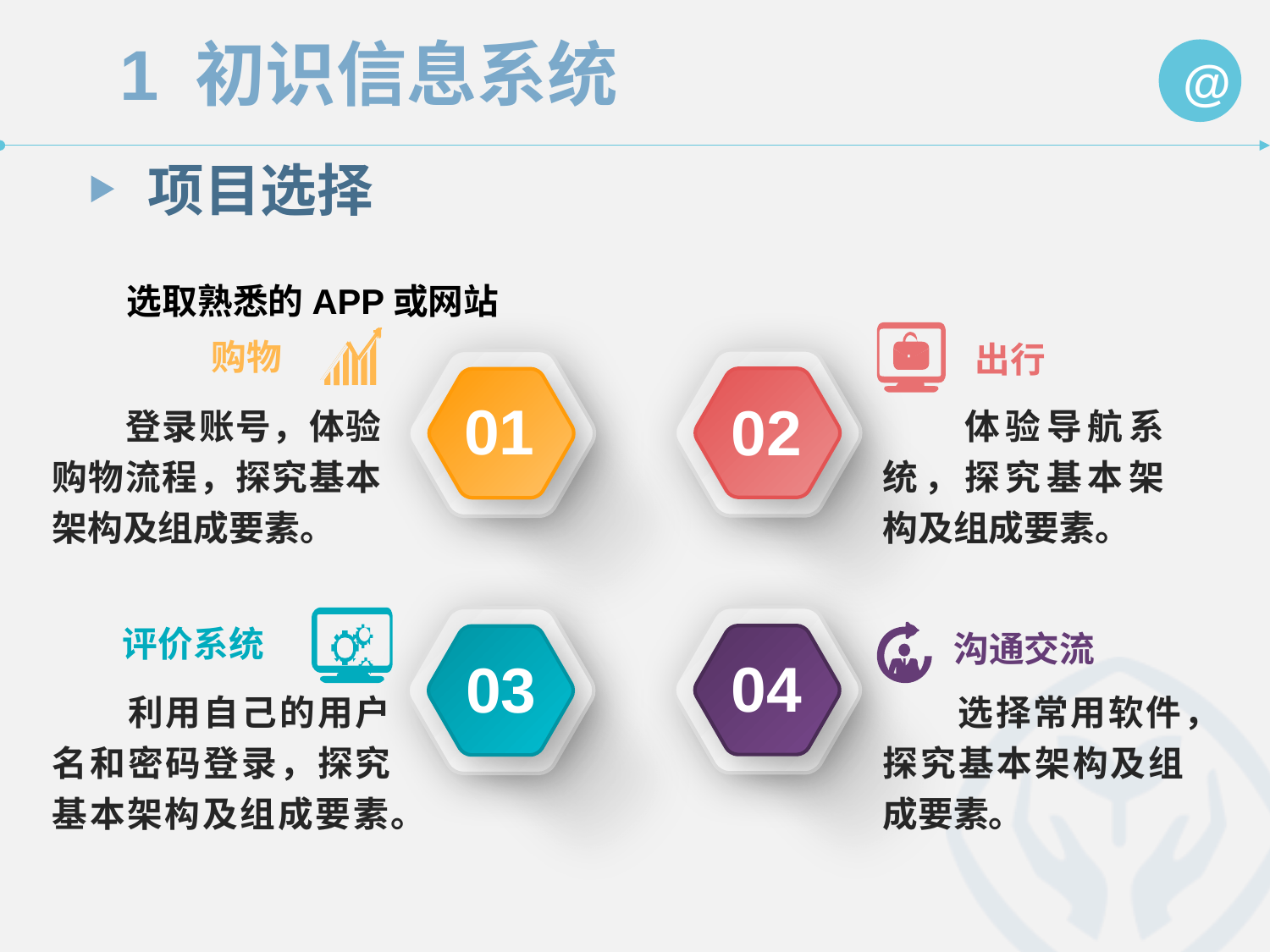

项目选择

选取熟悉的APP或网站

出行

02

01

购物
　　登录账号，体验购物流程，探究基本架构及组成要素。
　　体验导航系统，探究基本架构及组成要素。

04

03

评价系统
沟通交流

　　利用自己的用户名和密码登录，探究基本架构及组成要素。
　　选择常用软件，探究基本架构及组成要素。